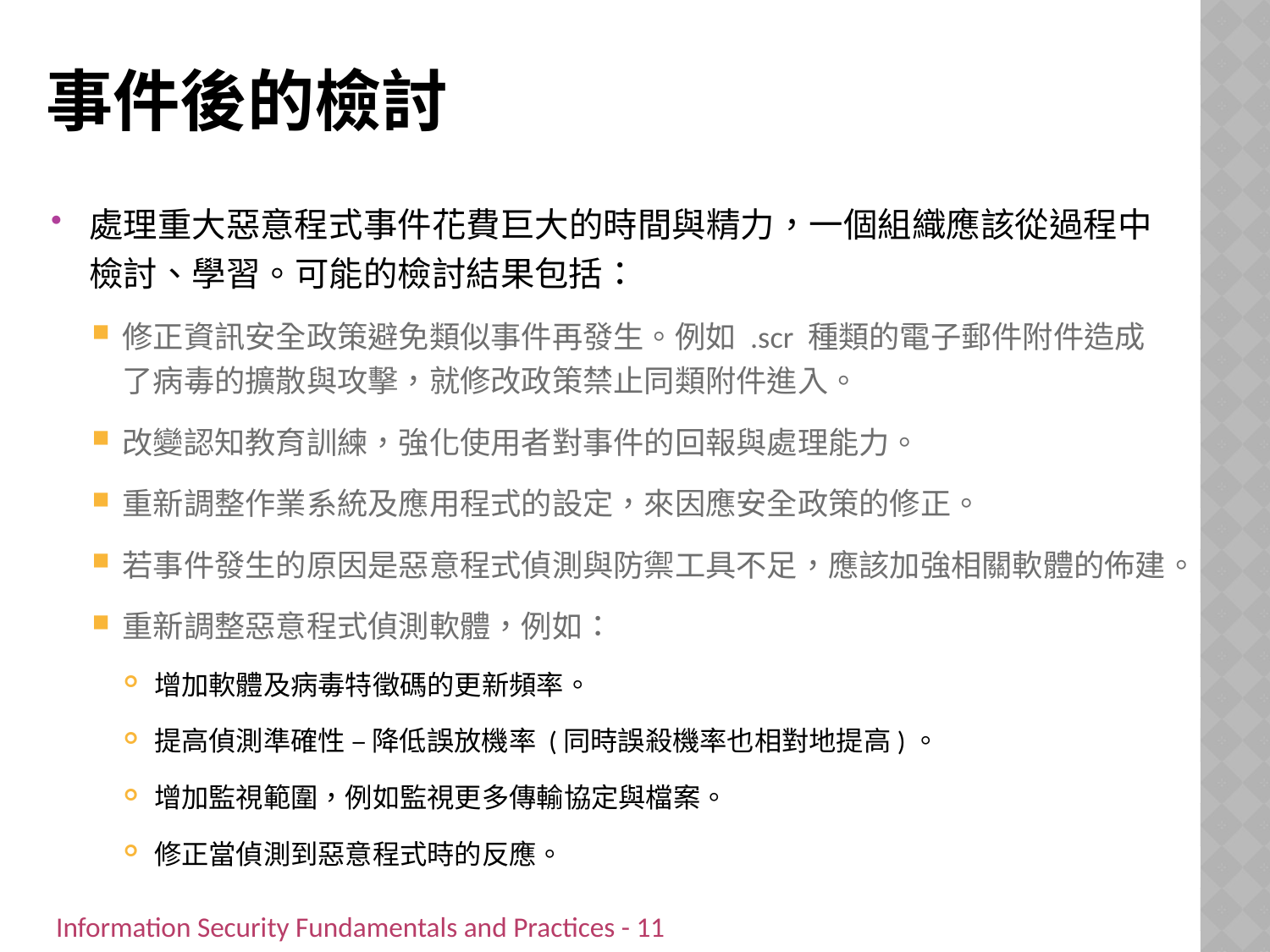

# 事件後的檢討
處理重大惡意程式事件花費巨大的時間與精力，一個組織應該從過程中檢討、學習。可能的檢討結果包括：
修正資訊安全政策避免類似事件再發生。例如 .scr 種類的電子郵件附件造成了病毒的擴散與攻擊，就修改政策禁止同類附件進入。
改變認知教育訓練，強化使用者對事件的回報與處理能力。
重新調整作業系統及應用程式的設定，來因應安全政策的修正。
若事件發生的原因是惡意程式偵測與防禦工具不足，應該加強相關軟體的佈建。
重新調整惡意程式偵測軟體，例如：
增加軟體及病毒特徵碼的更新頻率。
提高偵測準確性 – 降低誤放機率 (同時誤殺機率也相對地提高)。
增加監視範圍，例如監視更多傳輸協定與檔案。
修正當偵測到惡意程式時的反應。